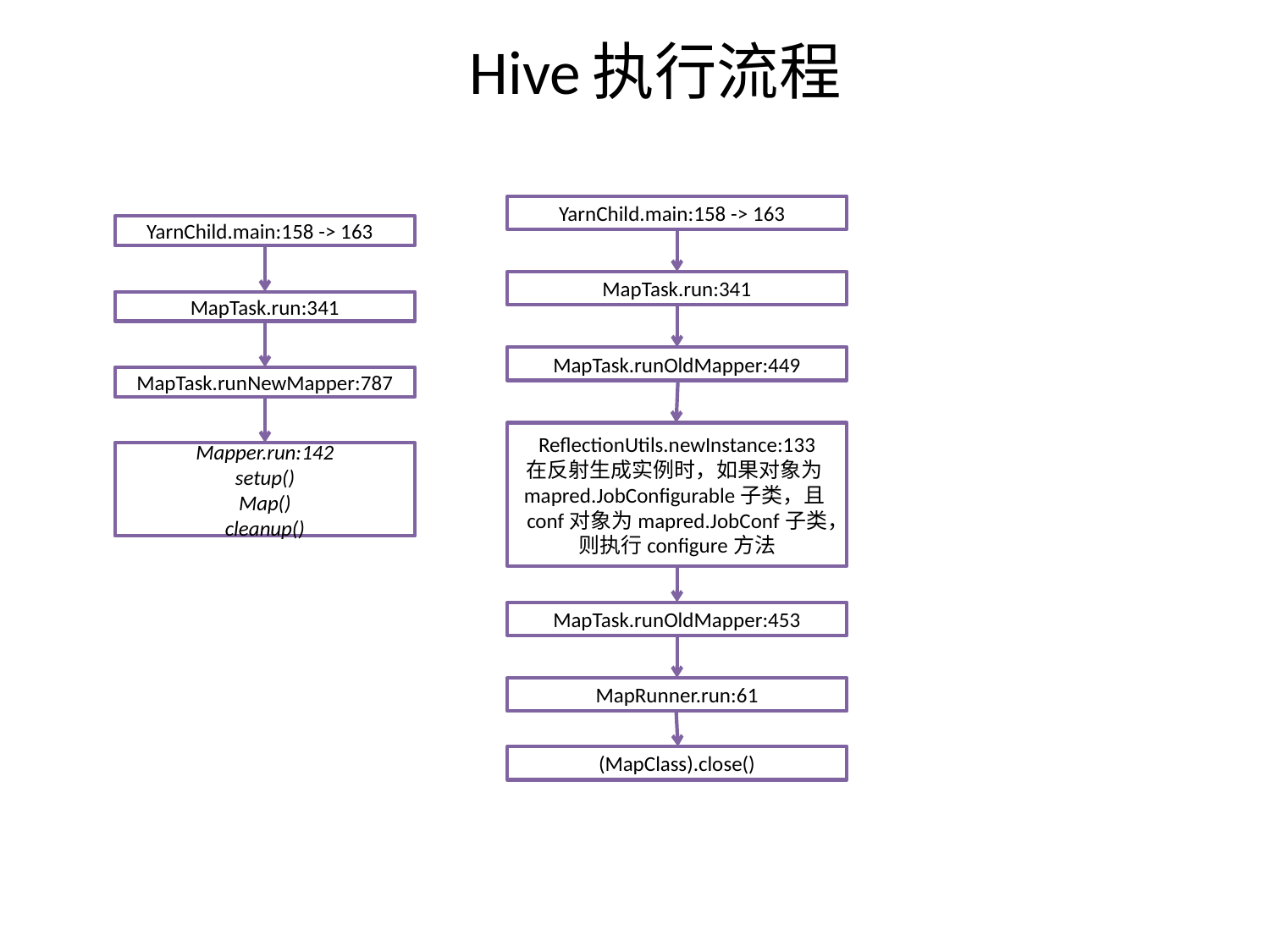

# Hive执行流程
YarnChild.main:158 -> 163
YarnChild.main:158 -> 163
MapTask.run:341
MapTask.runNewMapper:787
Mapper.run:142
setup()
Map()
cleanup()
MapTask.run:341
MapTask.runOldMapper:449
ReflectionUtils.newInstance:133
在反射生成实例时，如果对象为mapred.JobConfigurable子类，且conf对象为mapred.JobConf子类，则执行configure方法
MapTask.runOldMapper:453
MapRunner.run:61
(MapClass).close()